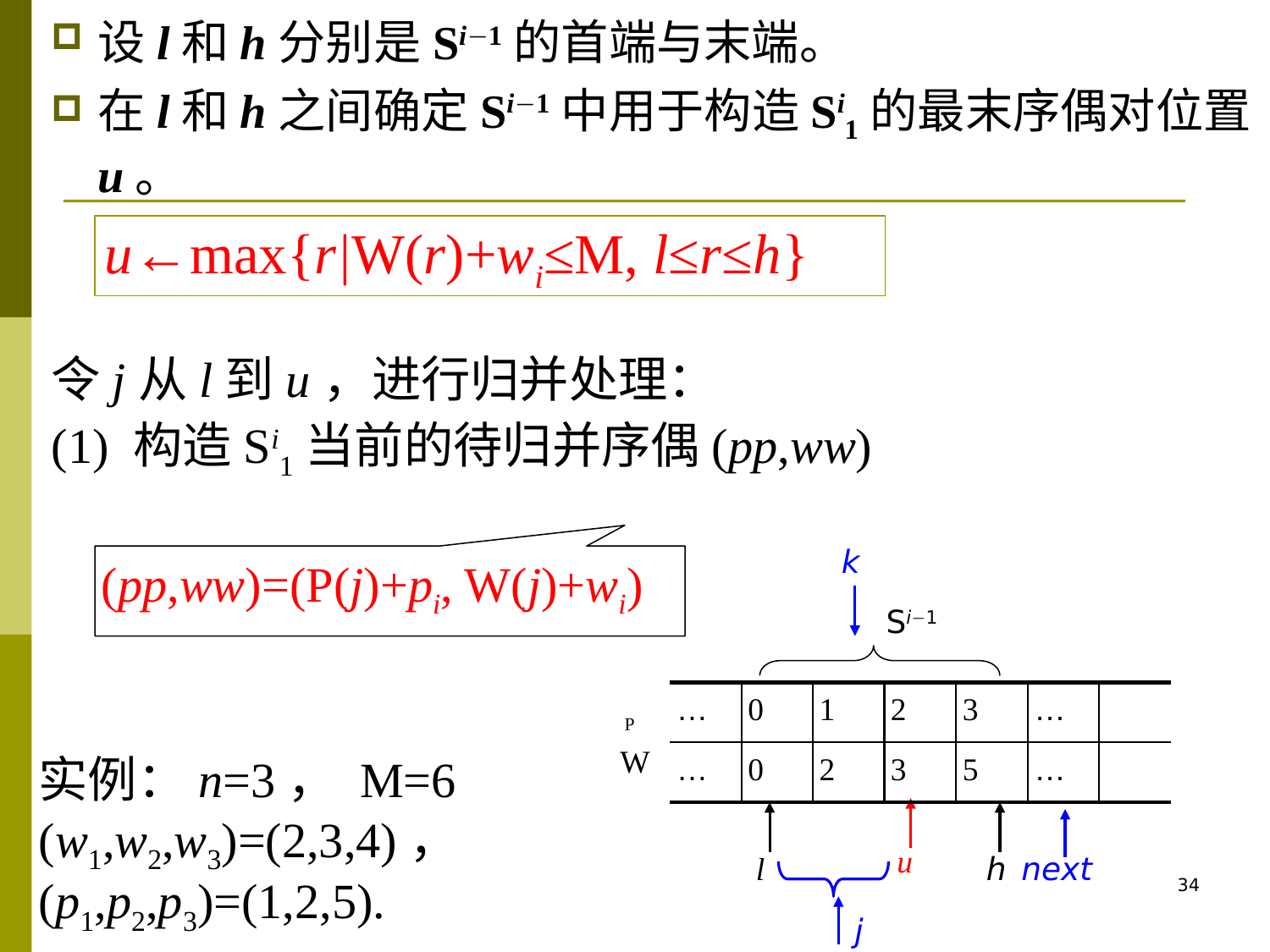

设l和h分别是Si−1的首端与末端。
在l和h之间确定Si−1中用于构造Si1的最末序偶对位置u。
u←max{r|W(r)+wi≤M, l≤r≤h}

令j从l到u，进行归并处理：
(1) 构造Si1当前的待归并序偶(pp,ww)

(pp,ww)=(P(j)+pi, W(j)+wi)
k

Si−1

…

0

1
2

3

…

 P
W
…

0
2
3
5
…

l
h
实例：n=3， M=6
(w1,w2,w3)=(2,3,4)，
(p1,p2,p3)=(1,2,5).

u

next

j
34